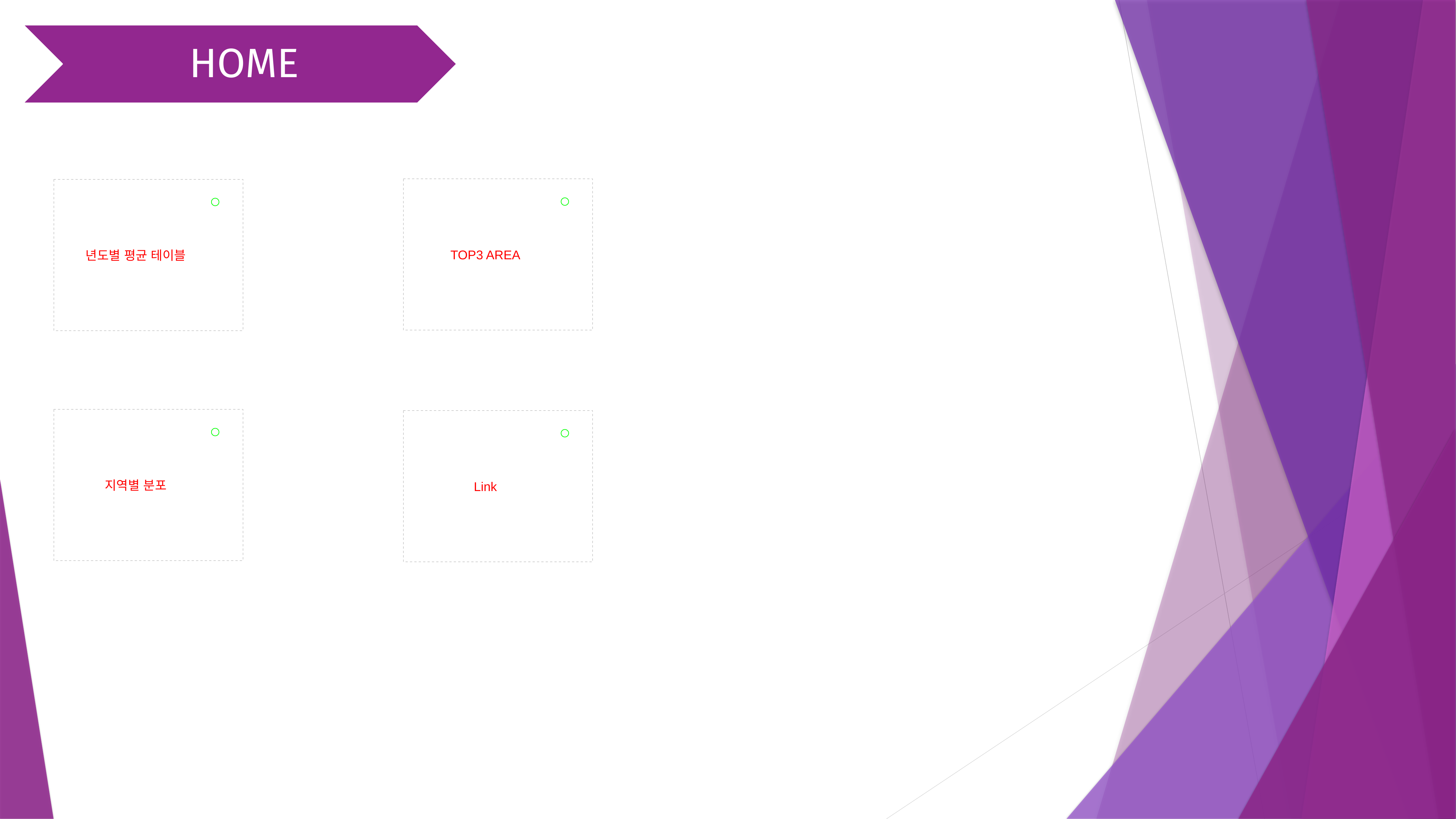

HOME

TOP3 AREA

년도별 평균 테이블

지역별 분포

Link